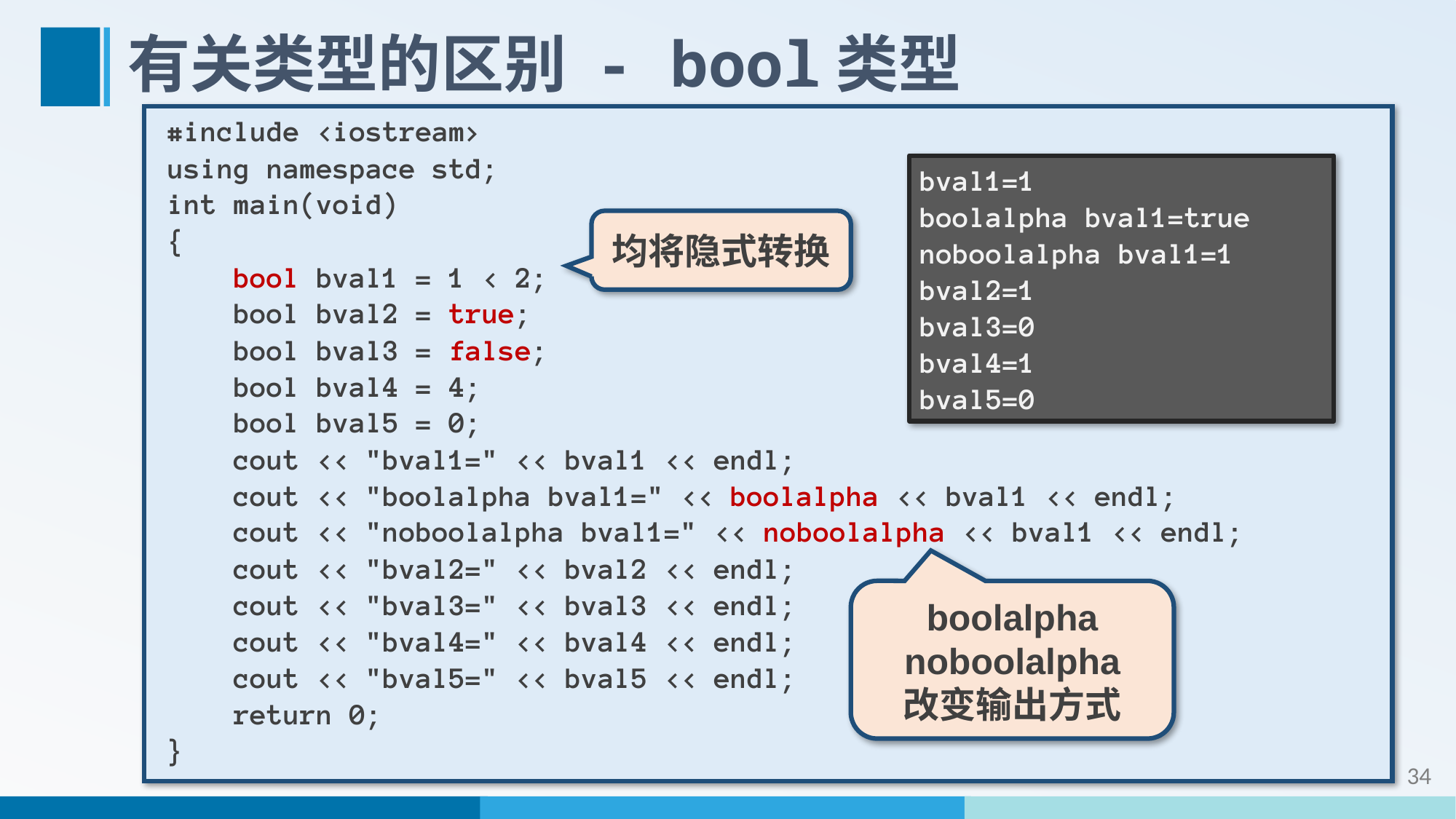

# 有关类型的区别 - bool类型
#include <iostream>
using namespace std;
int main(void)
{
    bool bval1 = 1 < 2;
    bool bval2 = true;
    bool bval3 = false;
    bool bval4 = 4;
    bool bval5 = 0;
    cout << "bval1=" << bval1 << endl;
    cout << "boolalpha bval1=" << boolalpha << bval1 << endl;
    cout << "noboolalpha bval1=" << noboolalpha << bval1 << endl;
    cout << "bval2=" << bval2 << endl;
    cout << "bval3=" << bval3 << endl;
    cout << "bval4=" << bval4 << endl;
    cout << "bval5=" << bval5 << endl;
    return 0;
}
bval1=1
boolalpha bval1=true
noboolalpha bval1=1
bval2=1
bval3=0
bval4=1
bval5=0
均将隐式转换
boolalpha
noboolalpha
改变输出方式